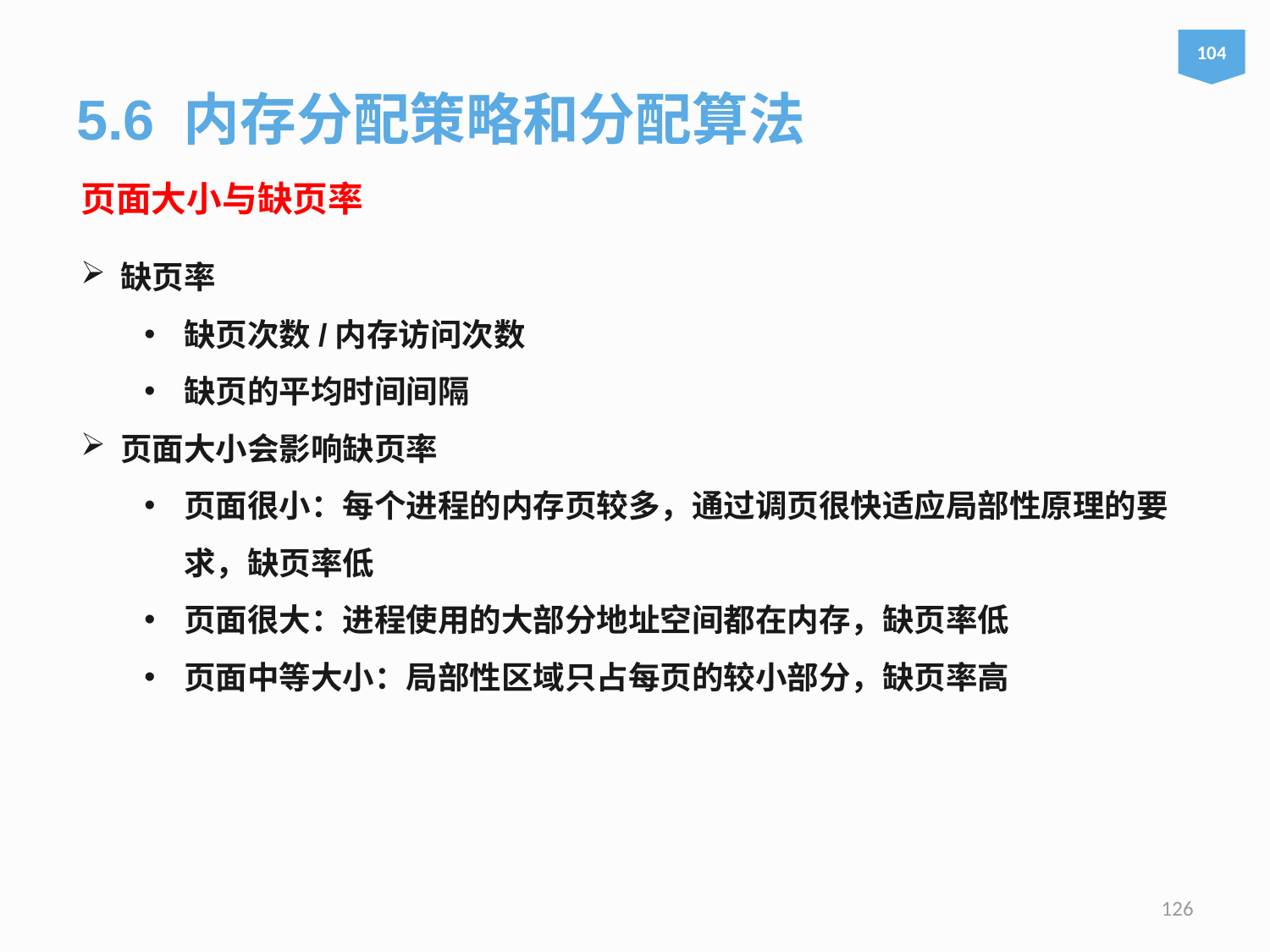

104
5.6 内存分配策略和分配算法
页面大小与缺页率

缺页率
缺页次数/内存访问次数
缺页的平均时间间隔
页面大小会影响缺页率
页面很小：每个进程的内存页较多，通过调页很快适应局部性原理的要求，缺页率低
页面很大：进程使用的大部分地址空间都在内存，缺页率低
页面中等大小：局部性区域只占每页的较小部分，缺页率高

126